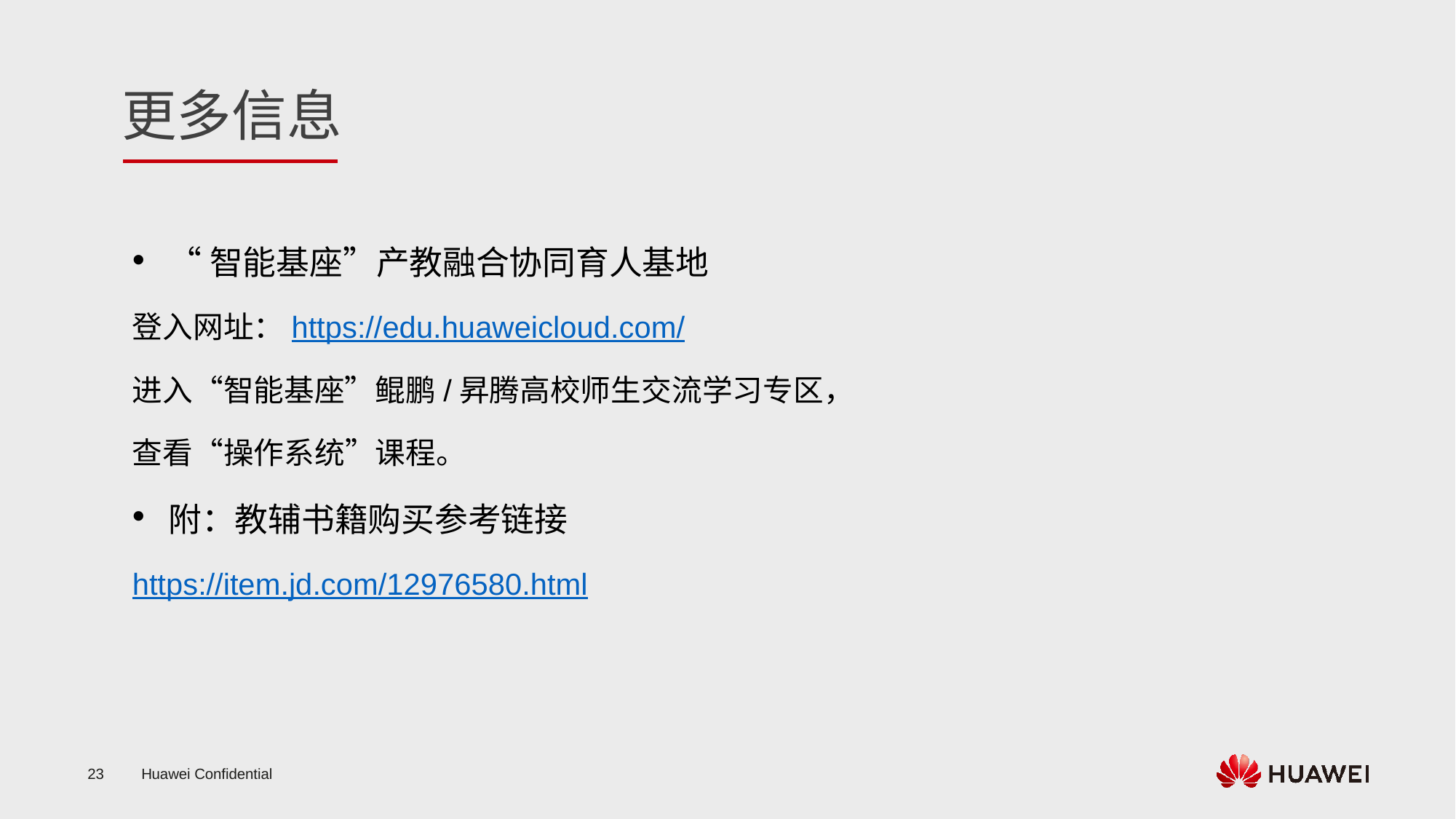

“智能基座”产教融合协同育人基地
登入网址：https://edu.huaweicloud.com/
进入“智能基座”鲲鹏/昇腾高校师生交流学习专区，
查看“操作系统”课程。
附：教辅书籍购买参考链接
https://item.jd.com/12976580.html